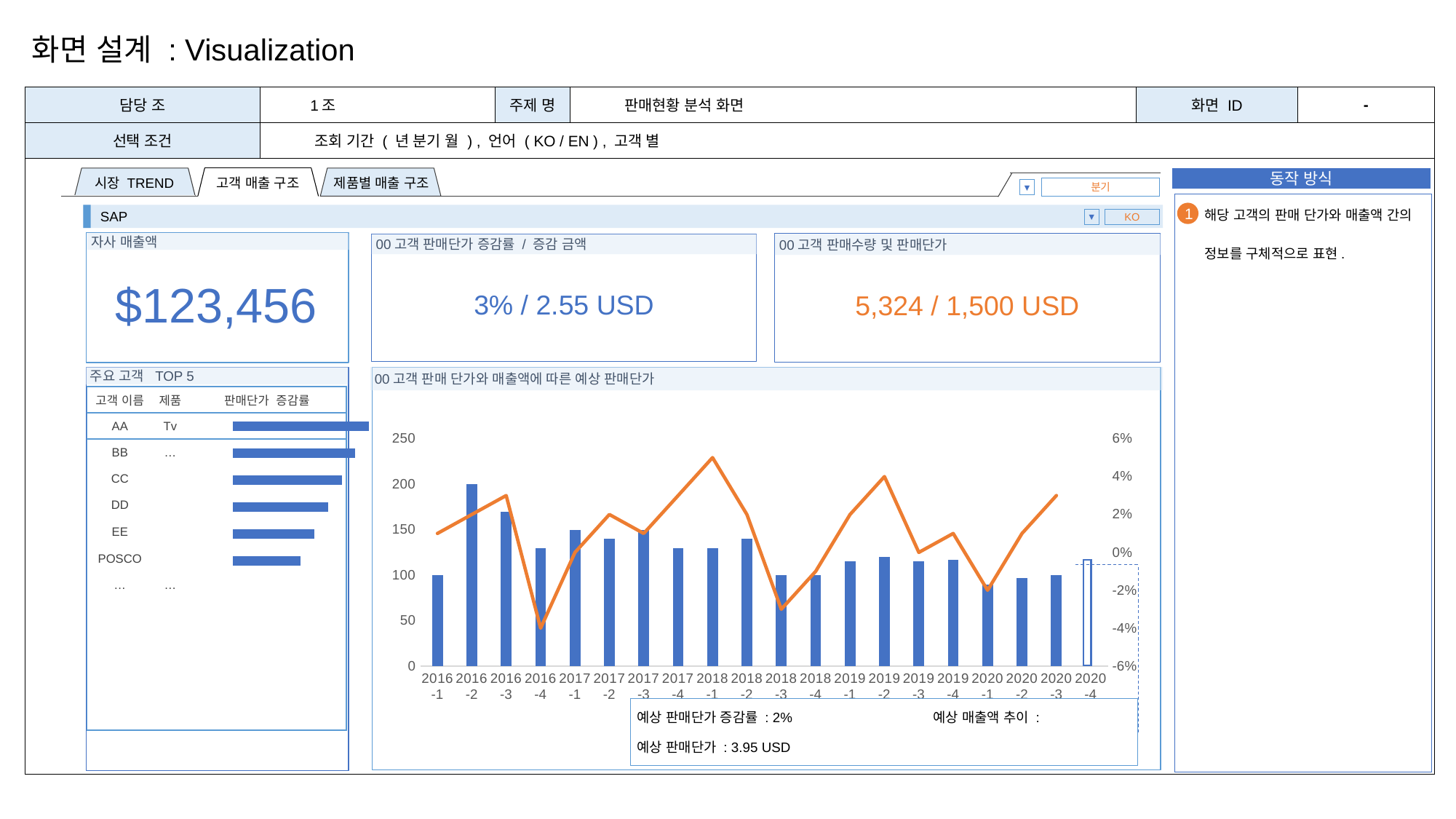

화면 설계 : Visualization
| 담당 조 | 1조 | 주제 명 | 판매현황 분석 화면 | 화면 ID | - |
| --- | --- | --- | --- | --- | --- |
| 선택 조건 | 조회 기간 ( 년 분기 월 ) , 언어 ( KO / EN ) , 고객 별 |  |  |  |  |
|  |  |  |  |  |  |

동작 방식
고객 매출 구조
제품별 매출 구조
시장 TREND
분기
▼
       해당 고객의 판매 단가와 매출액 간의
       정보를 구체적으로 표현.

1
SAP

▼
KO

자사 매출액
▼
날짜
5,324 / 1,500 USD
00고객 판매수량 및 판매단가
3% / 2.55 USD
00고객 판매단가 증감률 / 증감 금액
4
$123,456
주요 고객  TOP 5

00고객 판매 단가와 매출액에 따른 예상 판매단가

### Chart

| Category |  |
|---|---|
| 고객 이름 | 제품 | 판매단가 증감률 |
| --- | --- | --- |
| AA | Tv |  |
| BB | … |  |
| CC |  |  |
| DD |  |  |
| EE |  |  |
| POSCO |  |  |
| … | … |  |
|  |  |  |
|  |  |  |
|  |  |  |
|  |  |  |
|  |  |  |

### Chart

| Category |  |  |
|---|---|---|
| 2016-1 | 100.0 | 0.01 |
| 2016-2 | 200.0 | 0.02 |
| 2016-3 | 170.0 | 0.03 |
| 2016-4 | 130.0 | -0.04 |
| 2017-1 | 150.0 | 0.0 |
| 2017-2 | 140.0 | 0.02 |
| 2017-3 | 150.0 | 0.01 |
| 2017-4 | 130.0 | 0.03 |
| 2018-1 | 130.0 | 0.05 |
| 2018-2 | 140.0 | 0.02 |
| 2018-3 | 100.0 | -0.03 |
| 2018-4 | 100.0 | -0.01 |
| 2019-1 | 115.0 | 0.02 |
| 2019-2 | 120.0 | 0.04 |
| 2019-3 | 115.0 | 0.0 |
| 2019-4 | 117.0 | 0.01 |
| 2020-1 | 90.0 | -0.02 |
| 2020-2 | 97.0 | 0.01 |
| 2020-3 | 100.0 | 0.03 |
| 2020-4 | None | None |
 예상 판매단가 증감률 : 2%                                    예상 매출액 추이 :
 예상 판매단가 : 3.95 USD